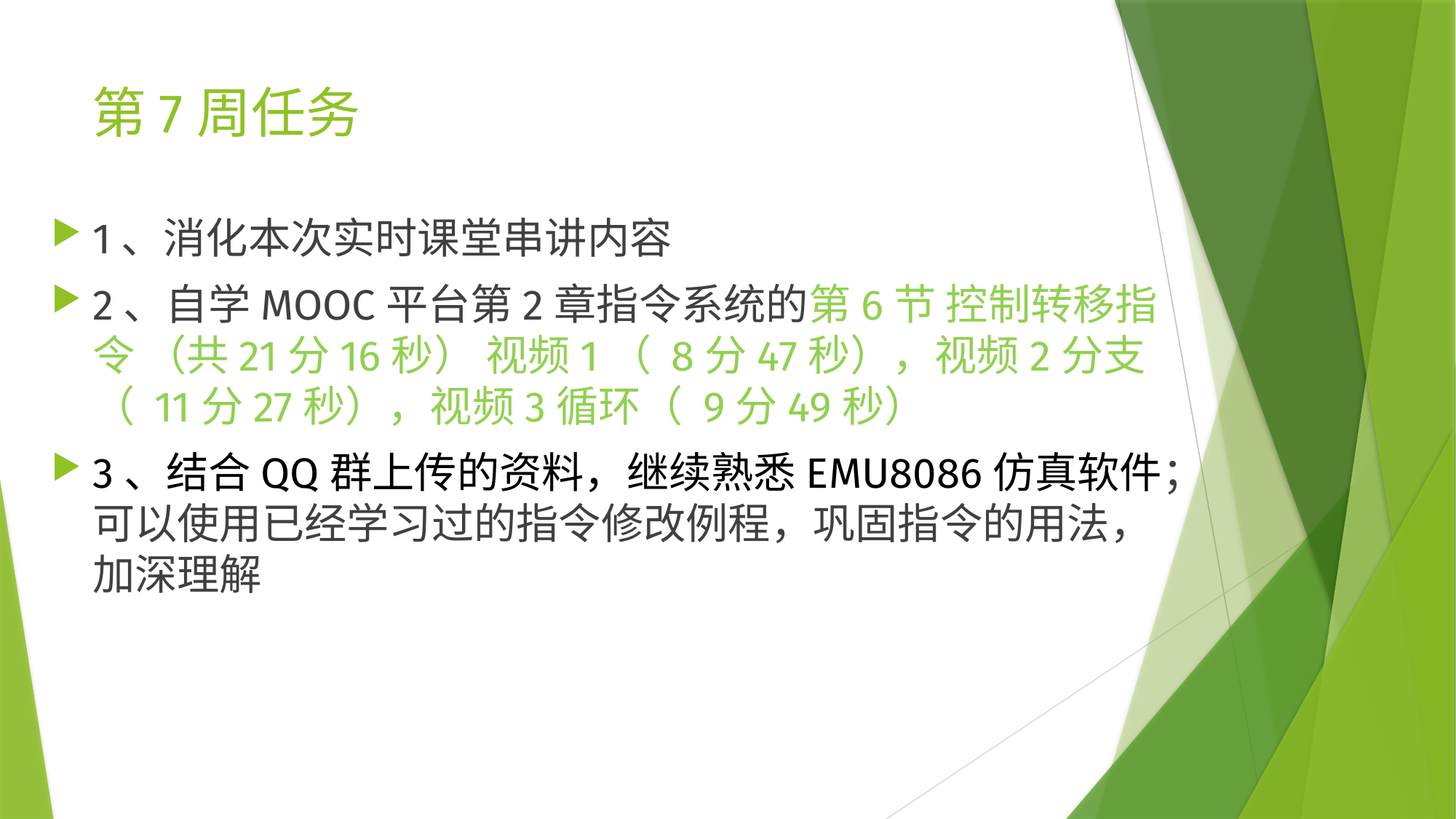

# 第7周任务
1、消化本次实时课堂串讲内容
2、自学MOOC平台第2章指令系统的第6节 控制转移指令 （共21分16秒） 视频1（ 8分47秒），视频2分支 （ 11分27秒），视频3循环（ 9分49秒）
3、结合QQ群上传的资料，继续熟悉EMU8086仿真软件；可以使用已经学习过的指令修改例程，巩固指令的用法，加深理解